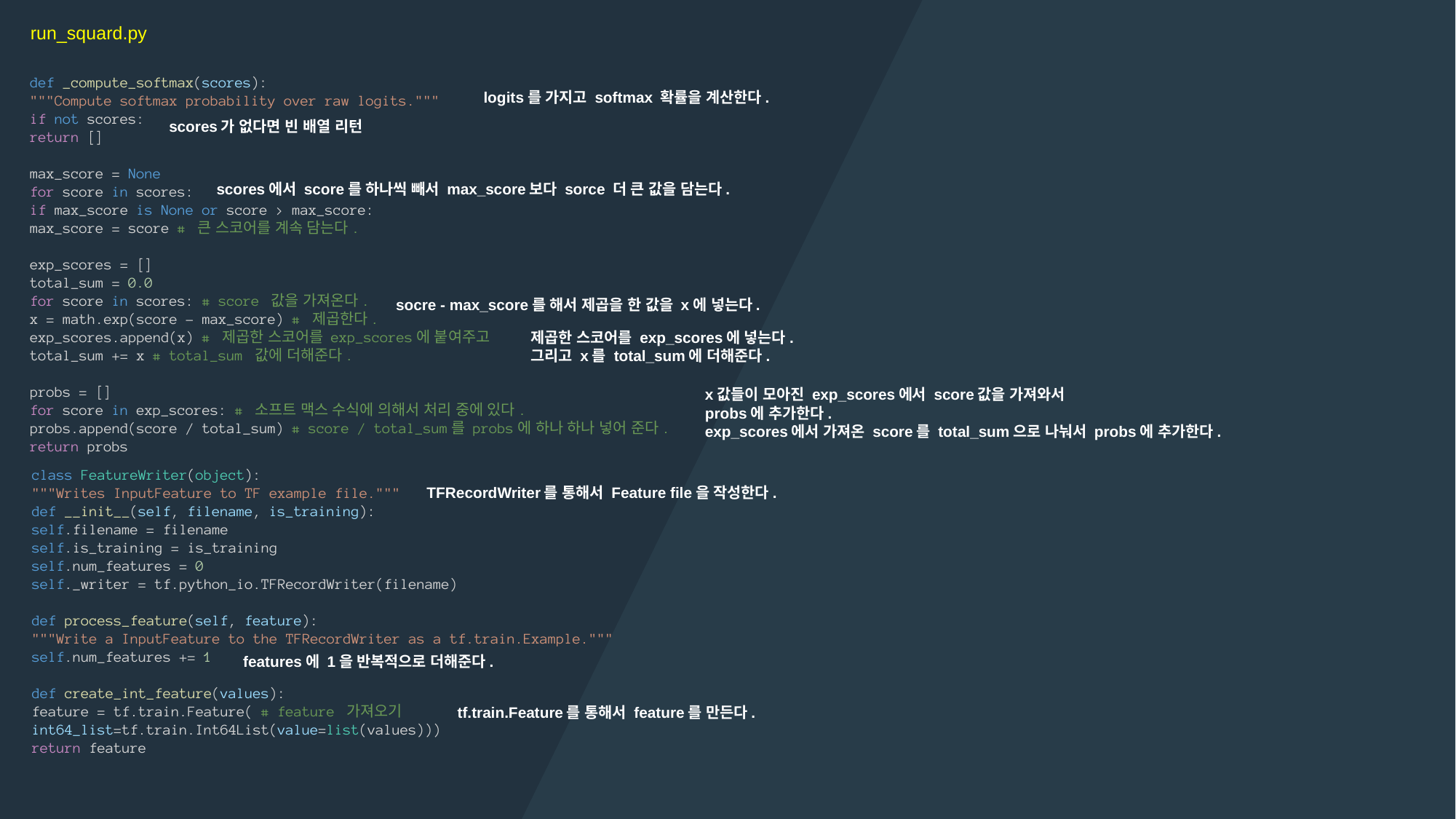

run_squard.py
def _compute_softmax(scores):
"""Compute softmax probability over raw logits."""
if not scores:
return []
max_score = None
for score in scores:
if max_score is None or score > max_score:
max_score = score # 큰 스코어를 계속 담는다.
exp_scores = []
total_sum = 0.0
for score in scores: # score 값을 가져온다.
x = math.exp(score - max_score) # 제곱한다.
exp_scores.append(x) # 제곱한 스코어를 exp_scores에 붙여주고
total_sum += x # total_sum 값에 더해준다.
probs = []
for score in exp_scores: # 소프트 맥스 수식에 의해서 처리 중에 있다.
probs.append(score / total_sum) # score / total_sum를 probs에 하나 하나 넣어 준다.
return probs
logits를 가지고 softmax 확률을 계산한다.
scores가 없다면 빈 배열 리턴
scores에서 score를 하나씩 빼서 max_score보다 sorce 더 큰 값을 담는다.
socre - max_score를 해서 제곱을 한 값을 x에 넣는다.
제곱한 스코어를 exp_scores에 넣는다.
그리고 x를 total_sum에 더해준다.
x값들이 모아진 exp_scores에서 score값을 가져와서
probs에 추가한다.
exp_scores에서 가져온 score를 total_sum으로 나눠서 probs에 추가한다.
class FeatureWriter(object):
"""Writes InputFeature to TF example file."""
def __init__(self, filename, is_training):
self.filename = filename
self.is_training = is_training
self.num_features = 0
self._writer = tf.python_io.TFRecordWriter(filename)
def process_feature(self, feature):
"""Write a InputFeature to the TFRecordWriter as a tf.train.Example."""
self.num_features += 1
def create_int_feature(values):
feature = tf.train.Feature( # feature 가져오기
int64_list=tf.train.Int64List(value=list(values)))
return feature
TFRecordWriter를 통해서 Feature file을 작성한다.
features에 1을 반복적으로 더해준다.
tf.train.Feature를 통해서 feature를 만든다.